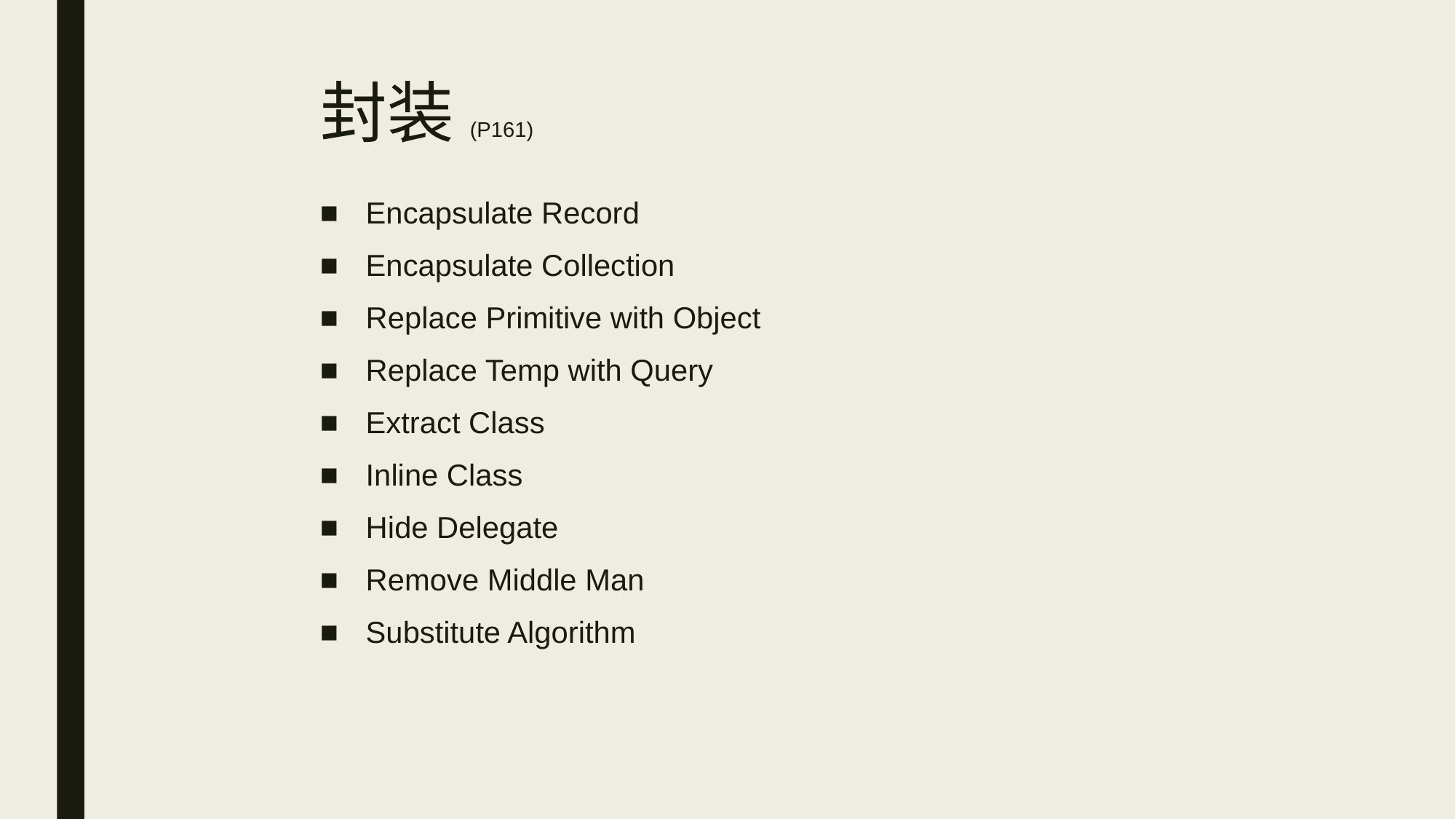

# 封装(P161)
Encapsulate Record
Encapsulate Collection
Replace Primitive with Object
Replace Temp with Query
Extract Class
Inline Class
Hide Delegate
Remove Middle Man
Substitute Algorithm